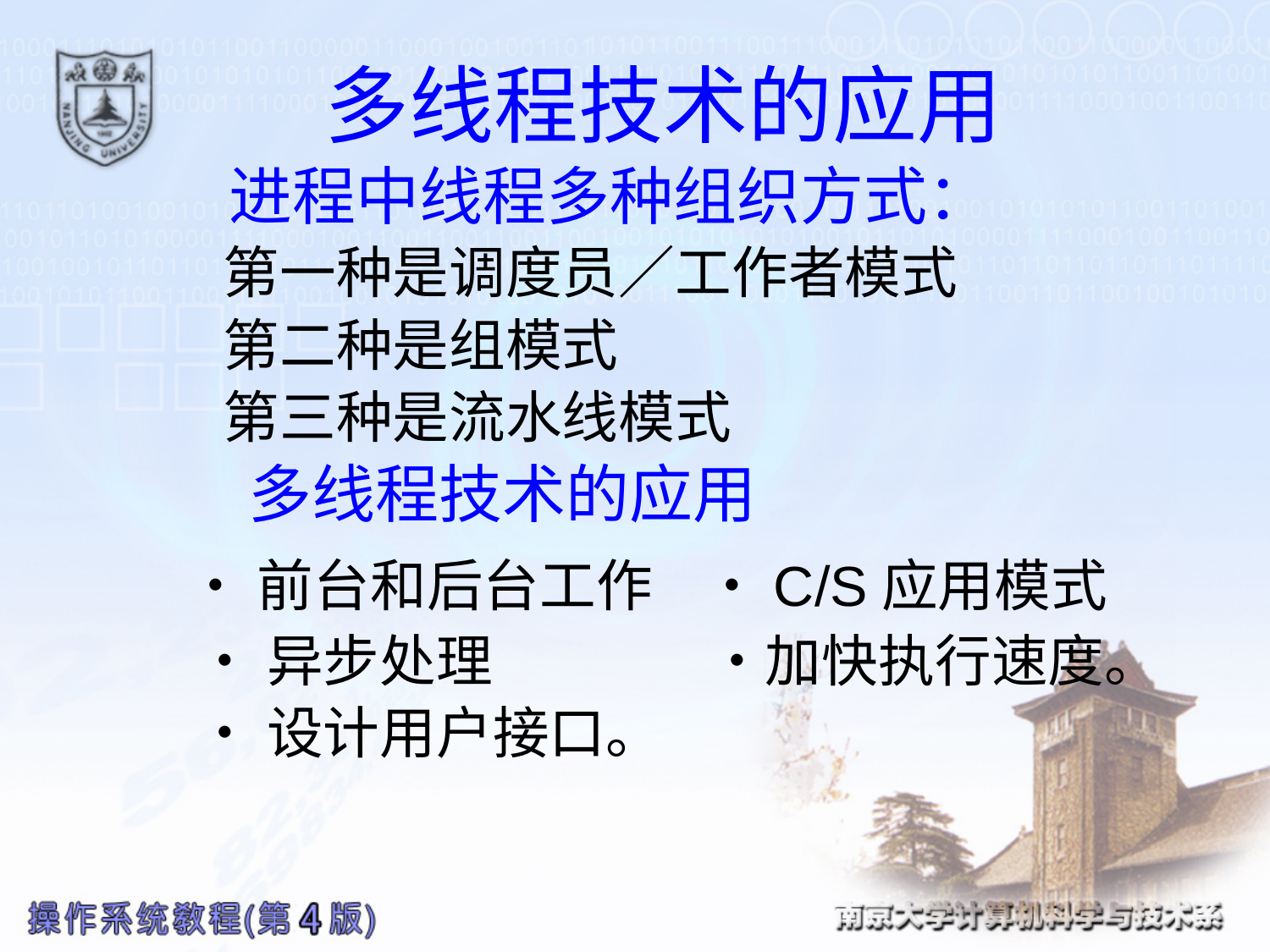

# 多线程技术的应用
   进程中线程多种组织方式：
   第一种是调度员／工作者模式
   第二种是组模式
   第三种是流水线模式
     多线程技术的应用
 •前台和后台工作    •C/S应用模式
  •异步处理                 •加快执行速度。
  •设计用户接口。